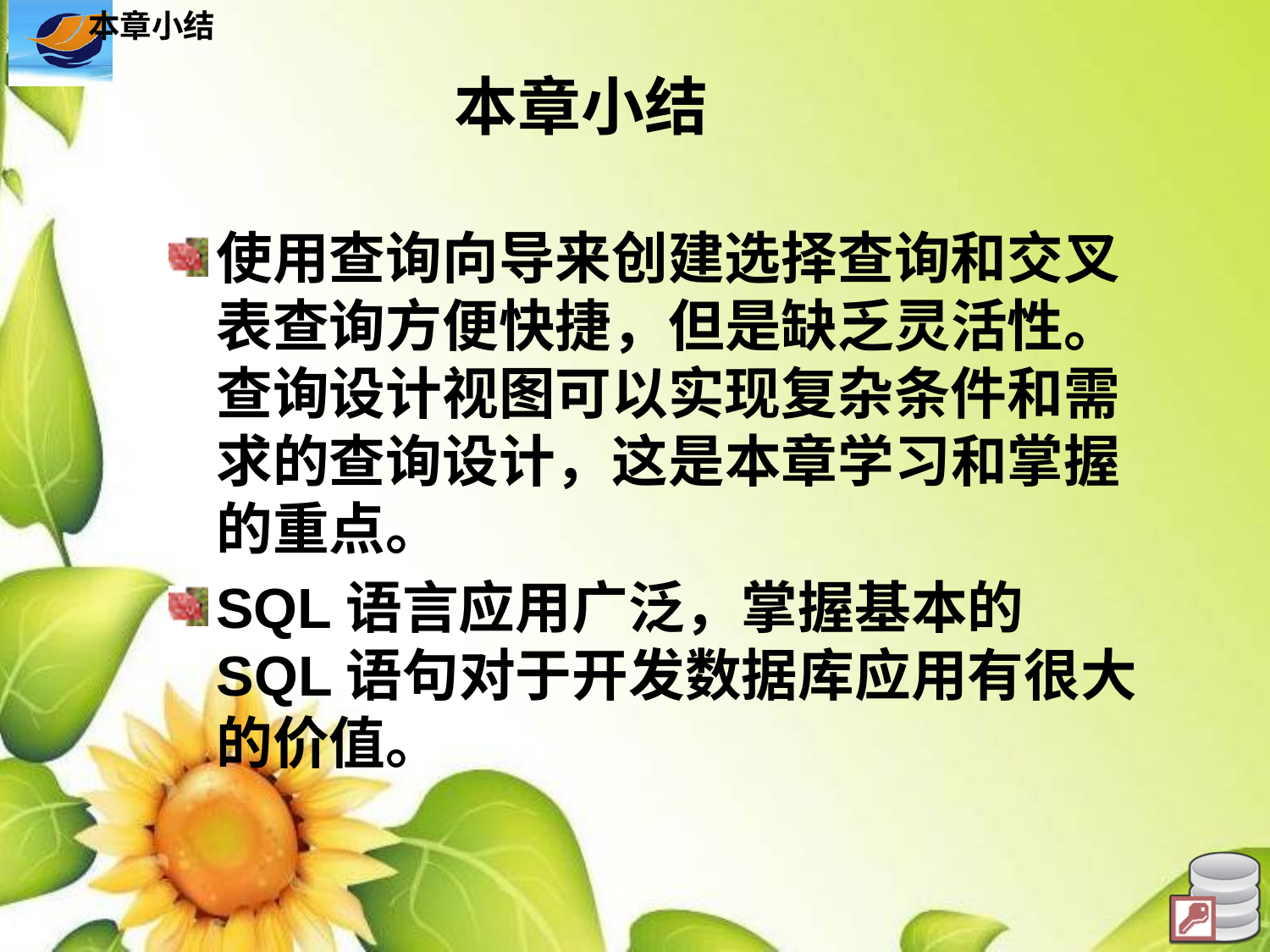

本章小结
# 本章小结
使用查询向导来创建选择查询和交叉表查询方便快捷，但是缺乏灵活性。查询设计视图可以实现复杂条件和需求的查询设计，这是本章学习和掌握的重点。
SQL语言应用广泛，掌握基本的SQL语句对于开发数据库应用有很大的价值。